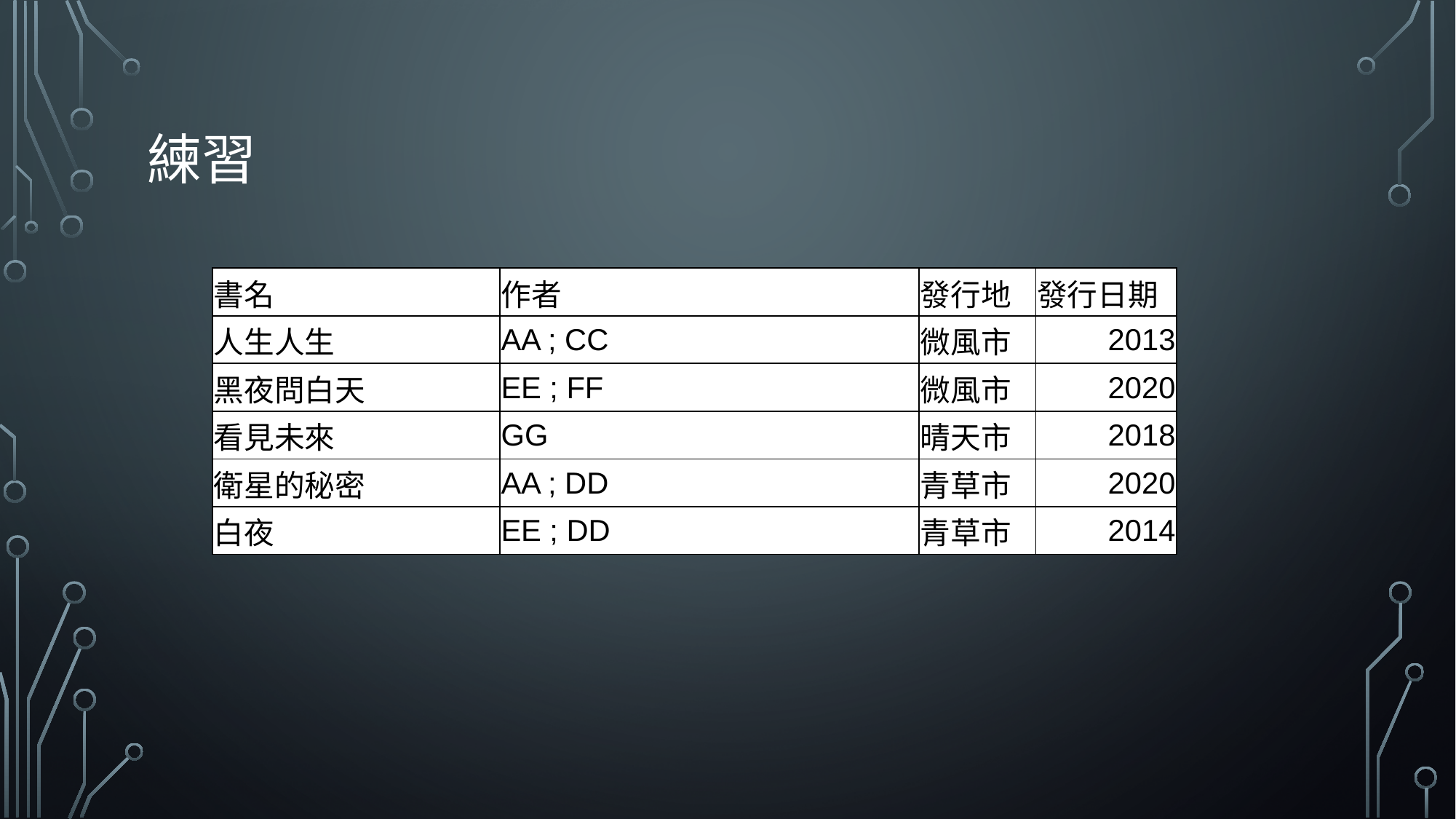

# 練習
| 書名 | 作者 | 發行地 | 發行日期 |
| --- | --- | --- | --- |
| 人生人生 | AA ; CC | 微風市 | 2013 |
| 黑夜問白天 | EE ; FF | 微風市 | 2020 |
| 看見未來 | GG | 晴天市 | 2018 |
| 衛星的秘密 | AA ; DD | 青草市 | 2020 |
| 白夜 | EE ; DD | 青草市 | 2014 |